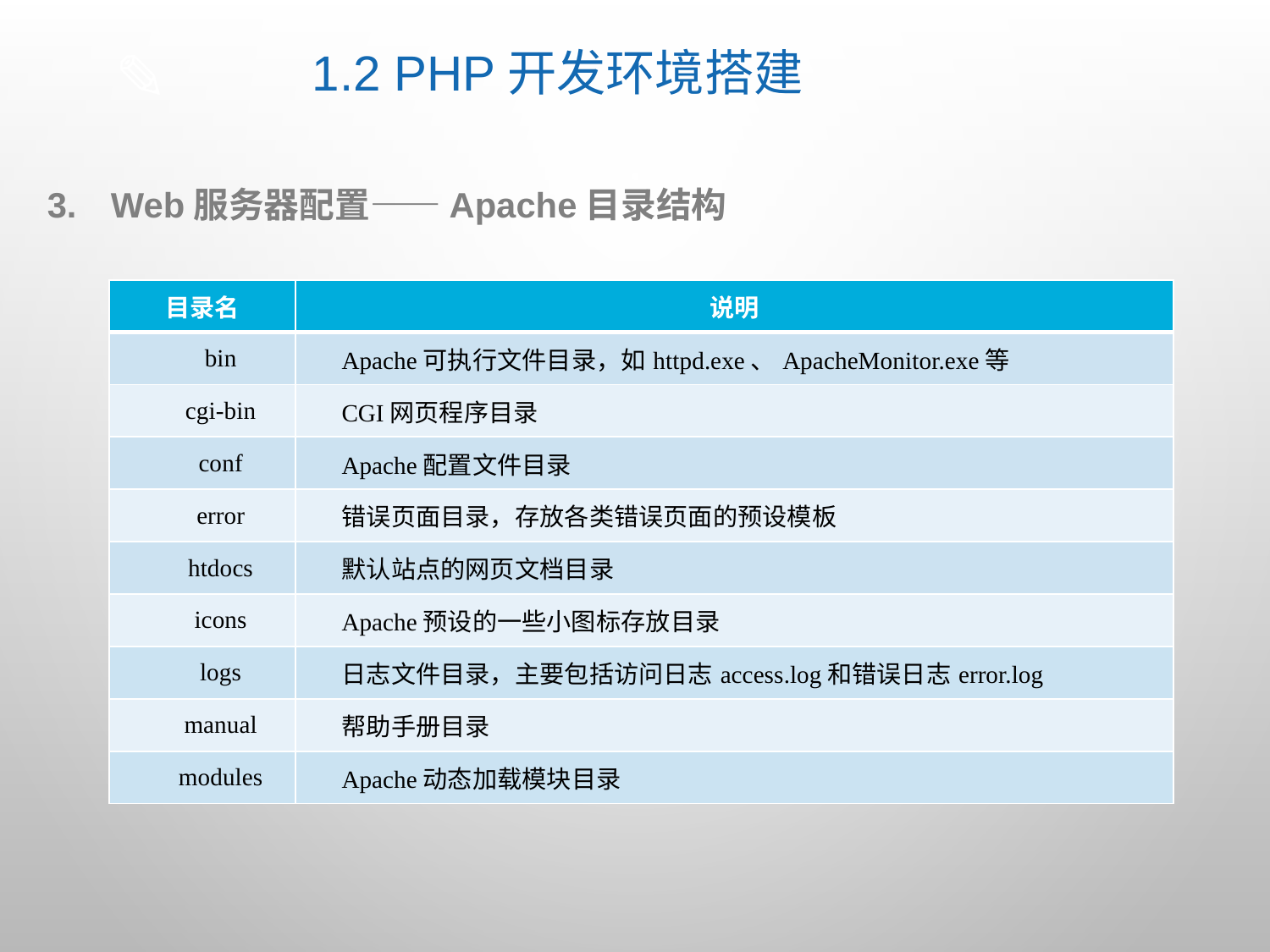

# 1.2 PHP开发环境搭建
Web服务器配置——Apache目录结构
| 目录名 | 说明 |
| --- | --- |
| bin | Apache可执行文件目录，如httpd.exe、ApacheMonitor.exe等 |
| cgi-bin | CGI网页程序目录 |
| conf | Apache配置文件目录 |
| error | 错误页面目录，存放各类错误页面的预设模板 |
| htdocs | 默认站点的网页文档目录 |
| icons | Apache预设的一些小图标存放目录 |
| logs | 日志文件目录，主要包括访问日志access.log和错误日志error.log |
| manual | 帮助手册目录 |
| modules | Apache动态加载模块目录 |